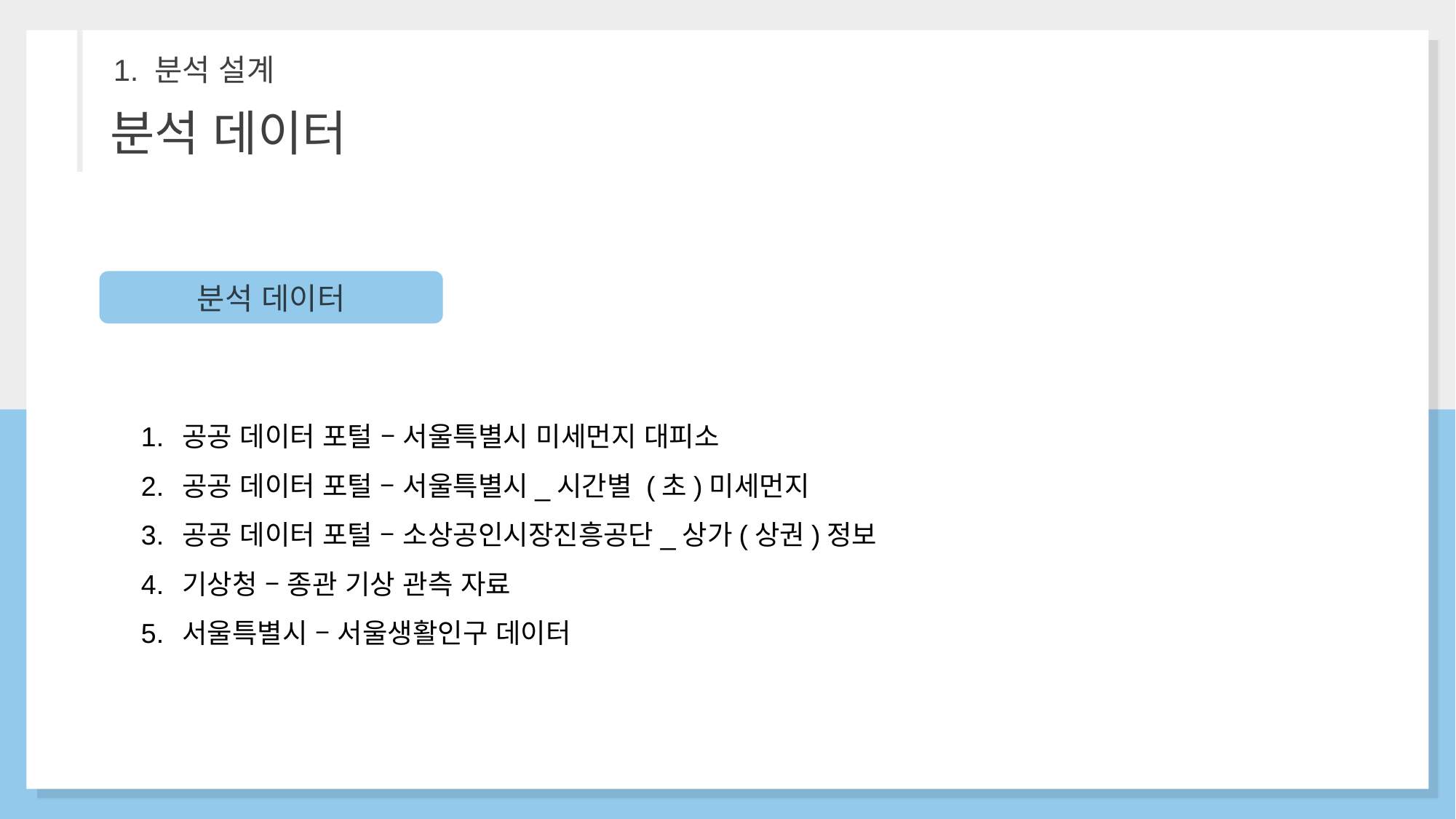

1. 분석 설계
분석 데이터
분석 데이터
공공 데이터 포털 – 서울특별시 미세먼지 대피소
공공 데이터 포털 – 서울특별시_시간별 (초)미세먼지
공공 데이터 포털 – 소상공인시장진흥공단_상가(상권)정보
기상청 – 종관 기상 관측 자료
서울특별시 – 서울생활인구 데이터